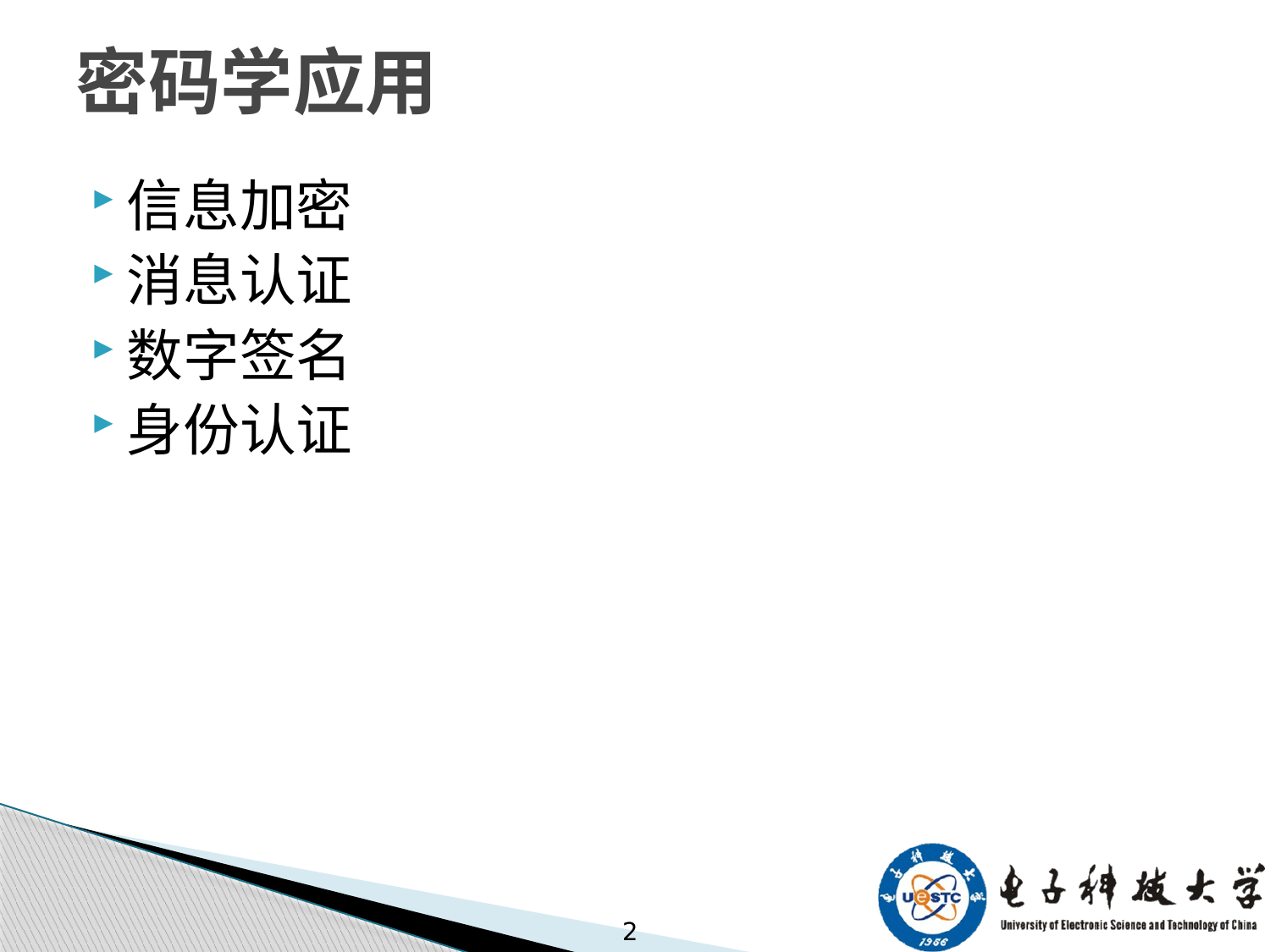

# 密码学应用
信息加密
消息认证
数字签名
身份认证
2